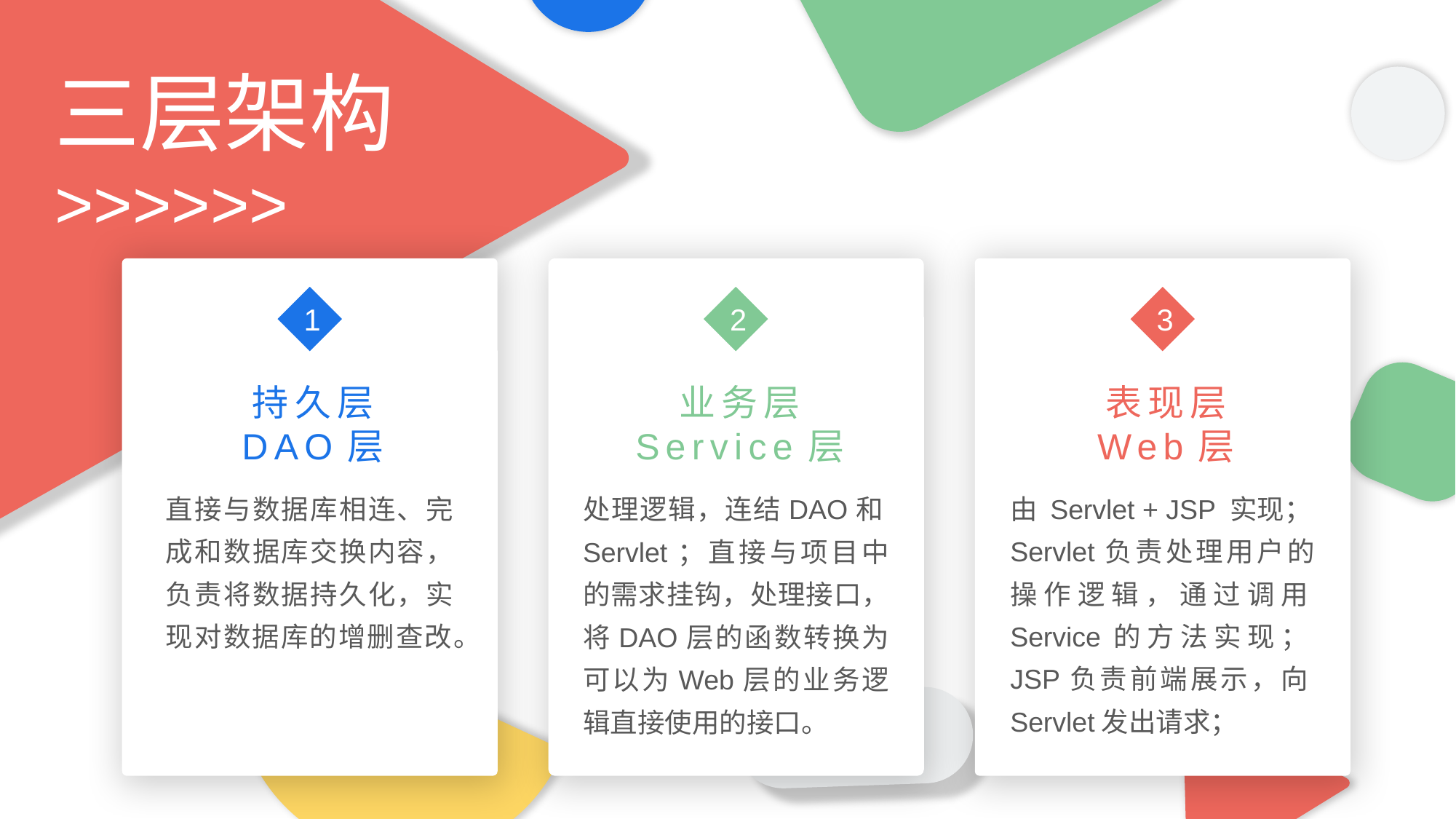

三层架构
>>>>>>

1
2
3

持久层
DAO层
业务层
Service层
表现层
Web层
直接与数据库相连、完成和数据库交换内容，负责将数据持久化，实现对数据库的增删查改。
由 Servlet + JSP 实现；Servlet负责处理用户的操作逻辑，通过调用Service的方法实现；JSP负责前端展示，向Servlet发出请求；
处理逻辑，连结DAO和Servlet；直接与项目中的需求挂钩，处理接口，将DAO层的函数转换为可以为Web层的业务逻辑直接使用的接口。